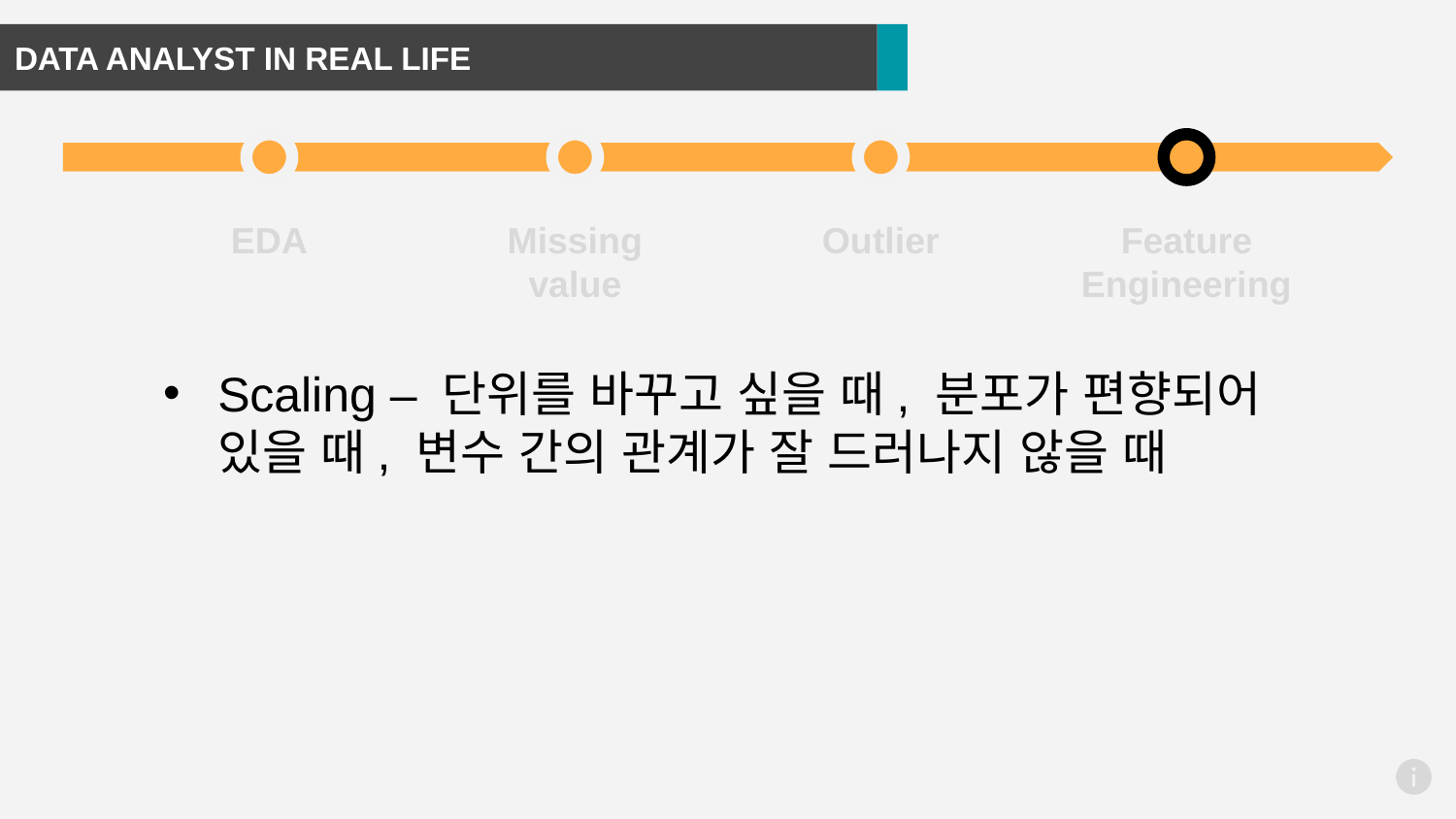

DATA ANALYST IN REAL LIFE

EDA
Missing value
Outlier
Feature Engineering
Scaling – 단위를 바꾸고 싶을 때, 분포가 편향되어 있을 때, 변수 간의 관계가 잘 드러나지 않을 때